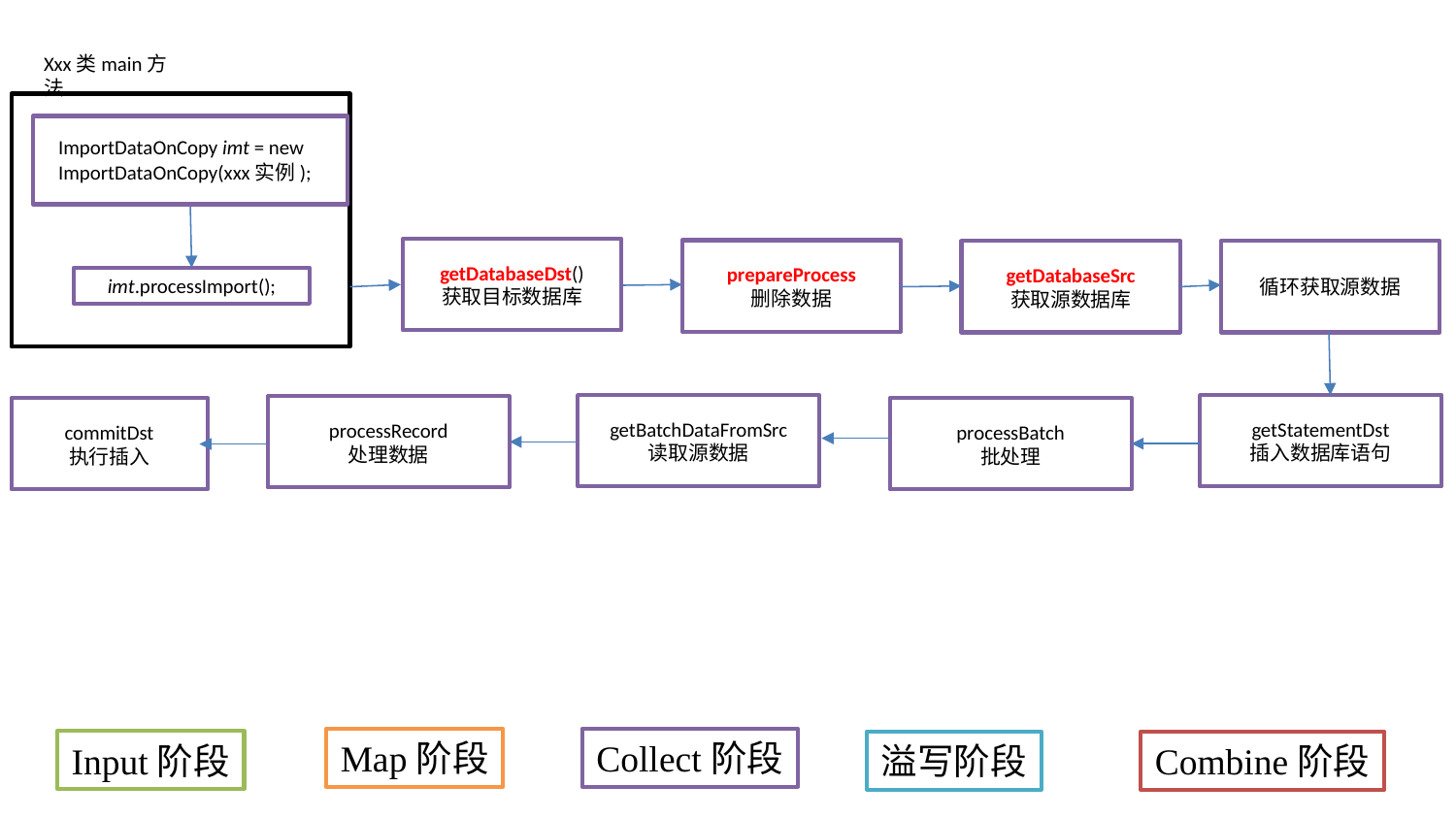

Xxx类main方法

ImportDataOnCopy imt = new ImportDataOnCopy(xxx实例);
getDatabaseDst()
获取目标数据库
prepareProcess
删除数据
getDatabaseSrc
获取源数据库
循环获取源数据
imt.processImport();
getBatchDataFromSrc
读取源数据
getStatementDst
插入数据库语句
processRecord
处理数据
commitDst
执行插入
processBatch
批处理
Map阶段
Collect阶段
Input阶段
溢写阶段
Combine阶段